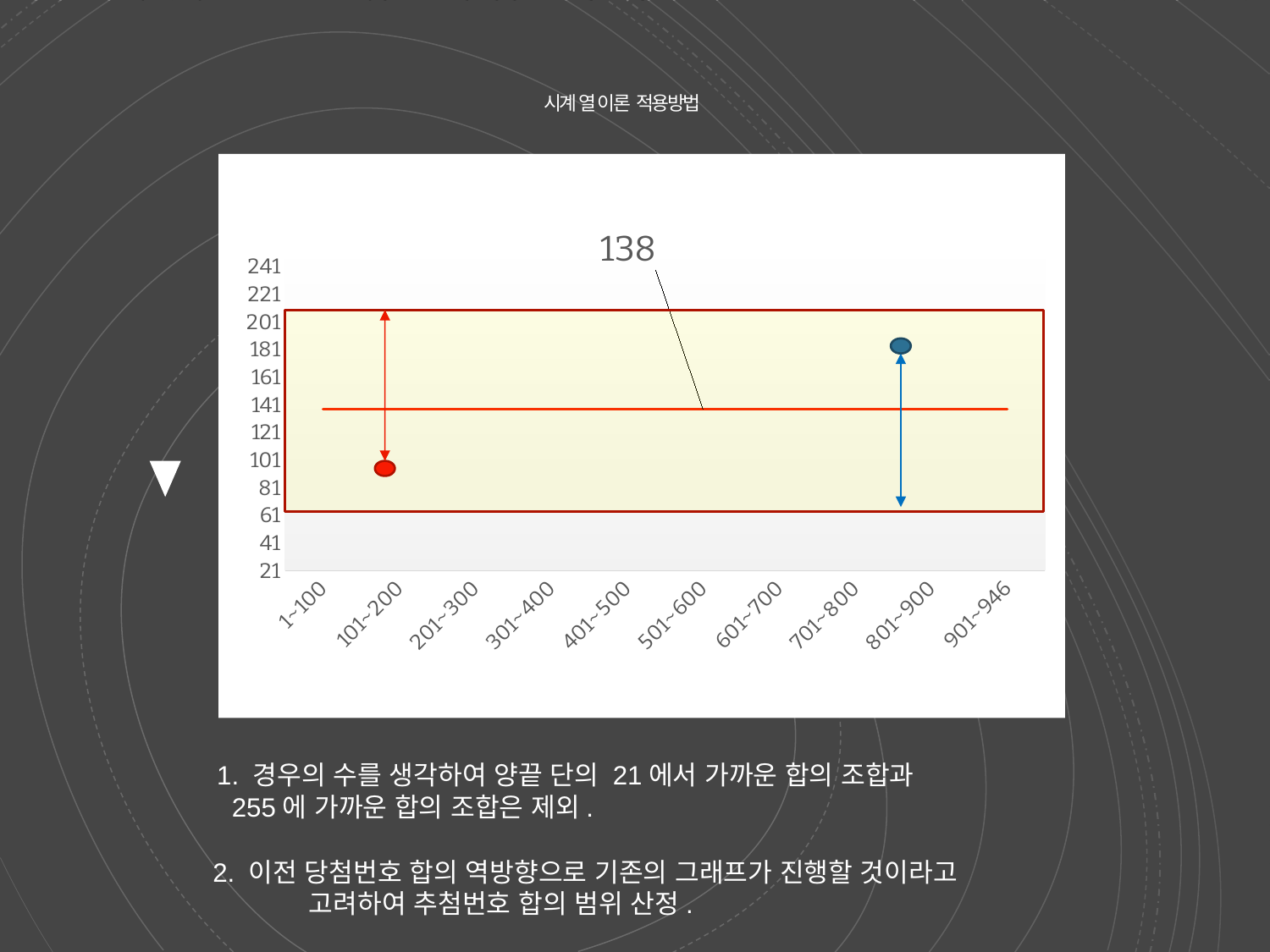

# 시계 열 이론  적용방법

### Chart

| Category | 열1 |
|---|---|
| 1~100 | 138.0 |
| 101~200 | 138.0 |
| 201~300 | 138.0 |
| 301~400 | 138.0 |
| 401~500 | 138.0 |
| 501~600 | 138.0 |
| 601~700 | 138.0 |
| 701~800 | 138.0 |
| 801~900 | 138.0 |
| 901~946 | 138.0 |

1. 경우의 수를 생각하여 양끝 단의 21에서 가까운 합의 조합과
  255에 가까운 합의 조합은 제외.
2. 이전 당첨번호 합의 역방향으로 기존의 그래프가 진행할 것이라고                             고려하여 추첨번호 합의 범위 산정.